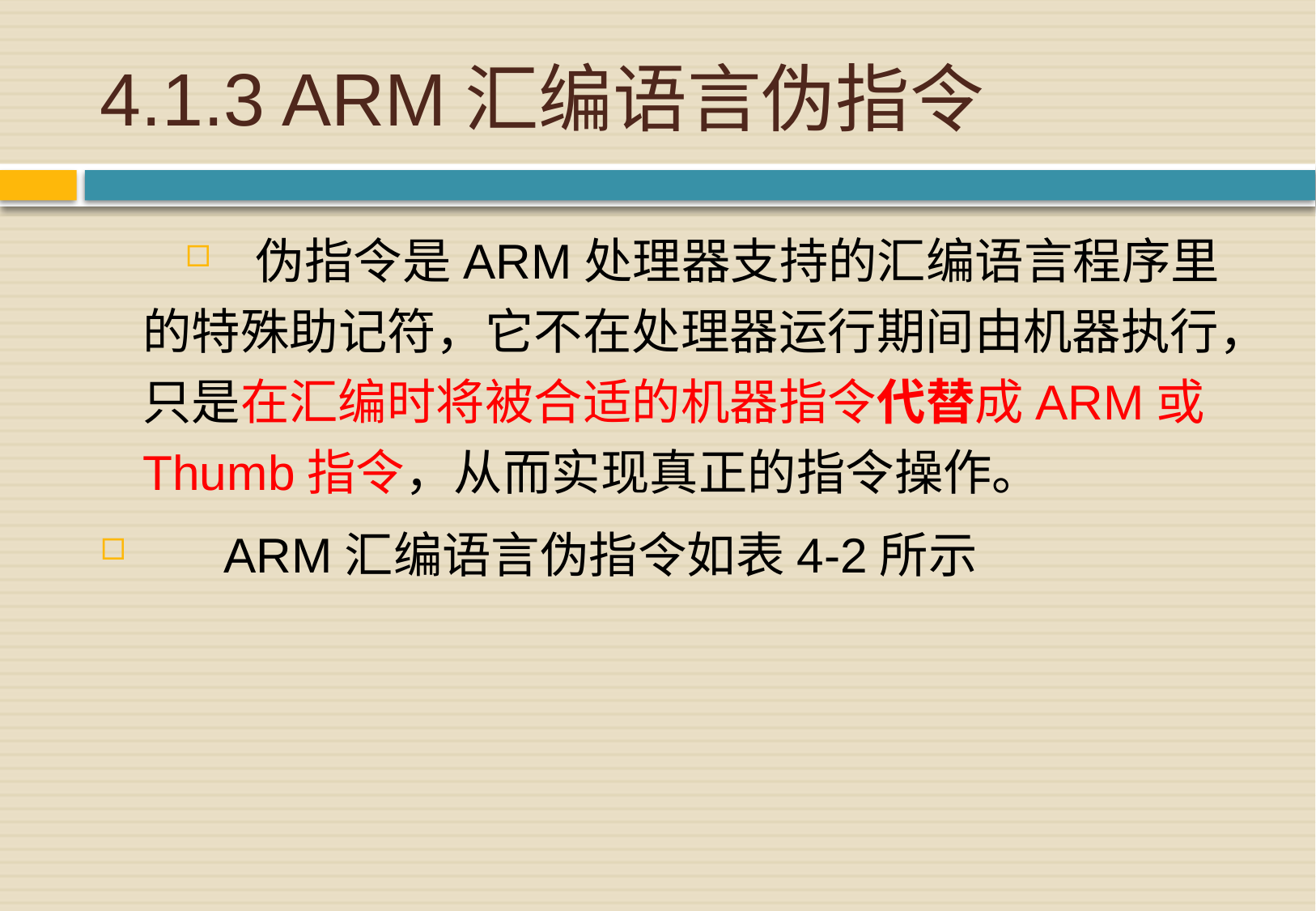

# 4.1.3 ARM汇编语言伪指令
   伪指令是ARM处理器支持的汇编语言程序里的特殊助记符，它不在处理器运行期间由机器执行，只是在汇编时将被合适的机器指令代替成ARM或Thumb指令，从而实现真正的指令操作。
      ARM汇编语言伪指令如表4-2所示